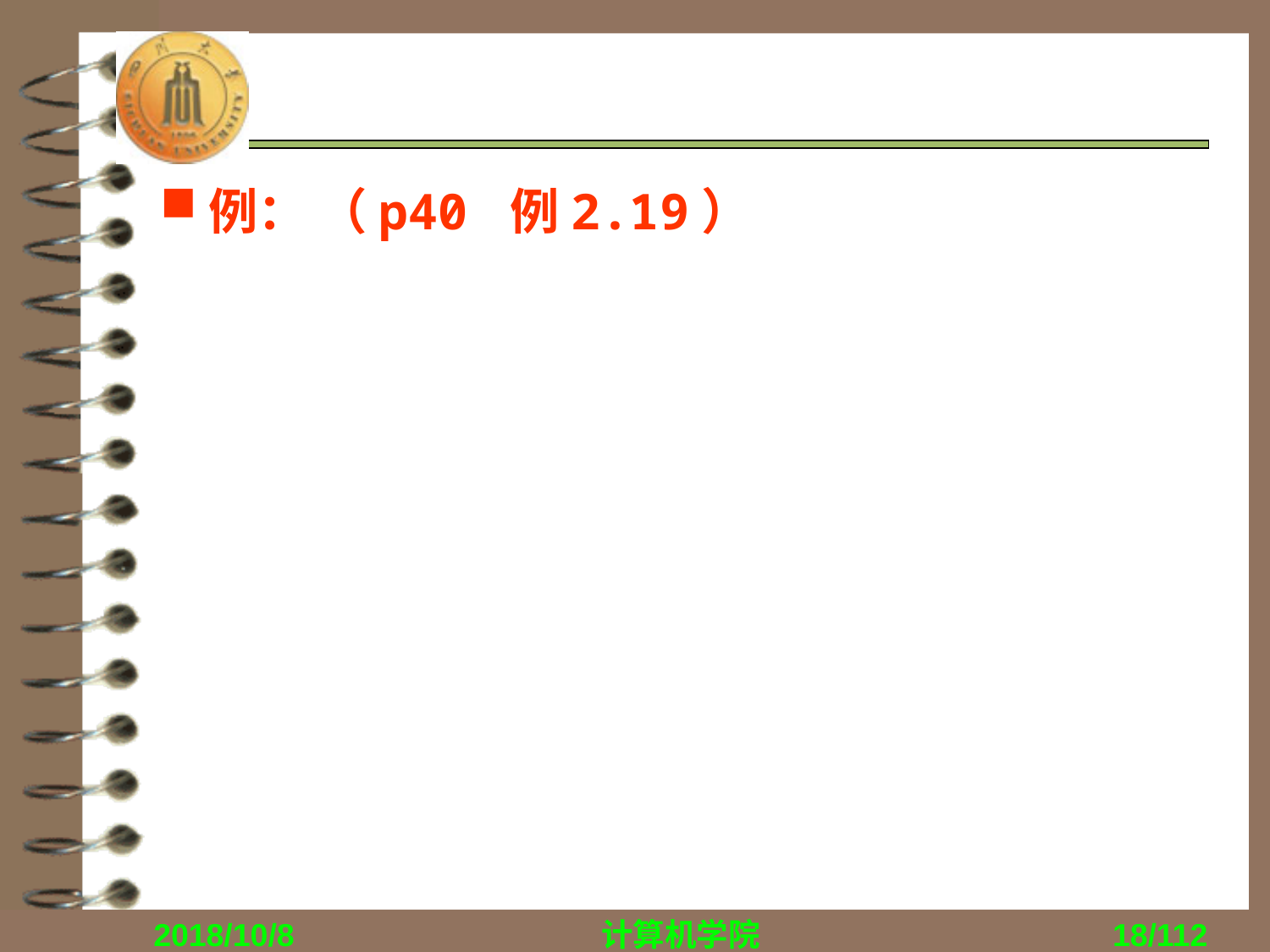

#
例： （p40 例2.19）
2018/10/8
计算机学院
18/112